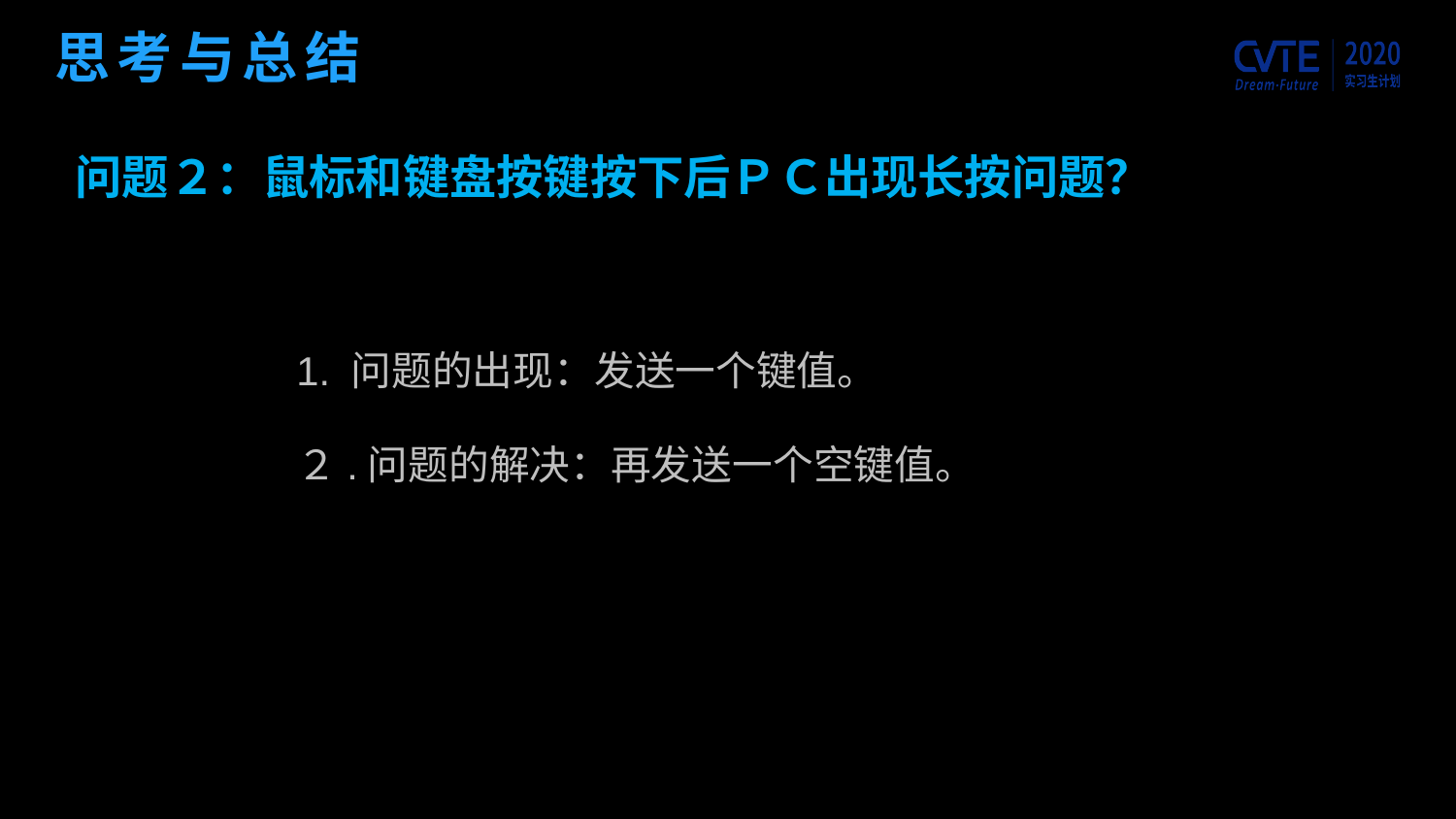

# 思考与总结
问题２：鼠标和键盘按键按下后ＰＣ出现长按问题？
1. 问题的出现：发送一个键值。
２.问题的解决：再发送一个空键值。